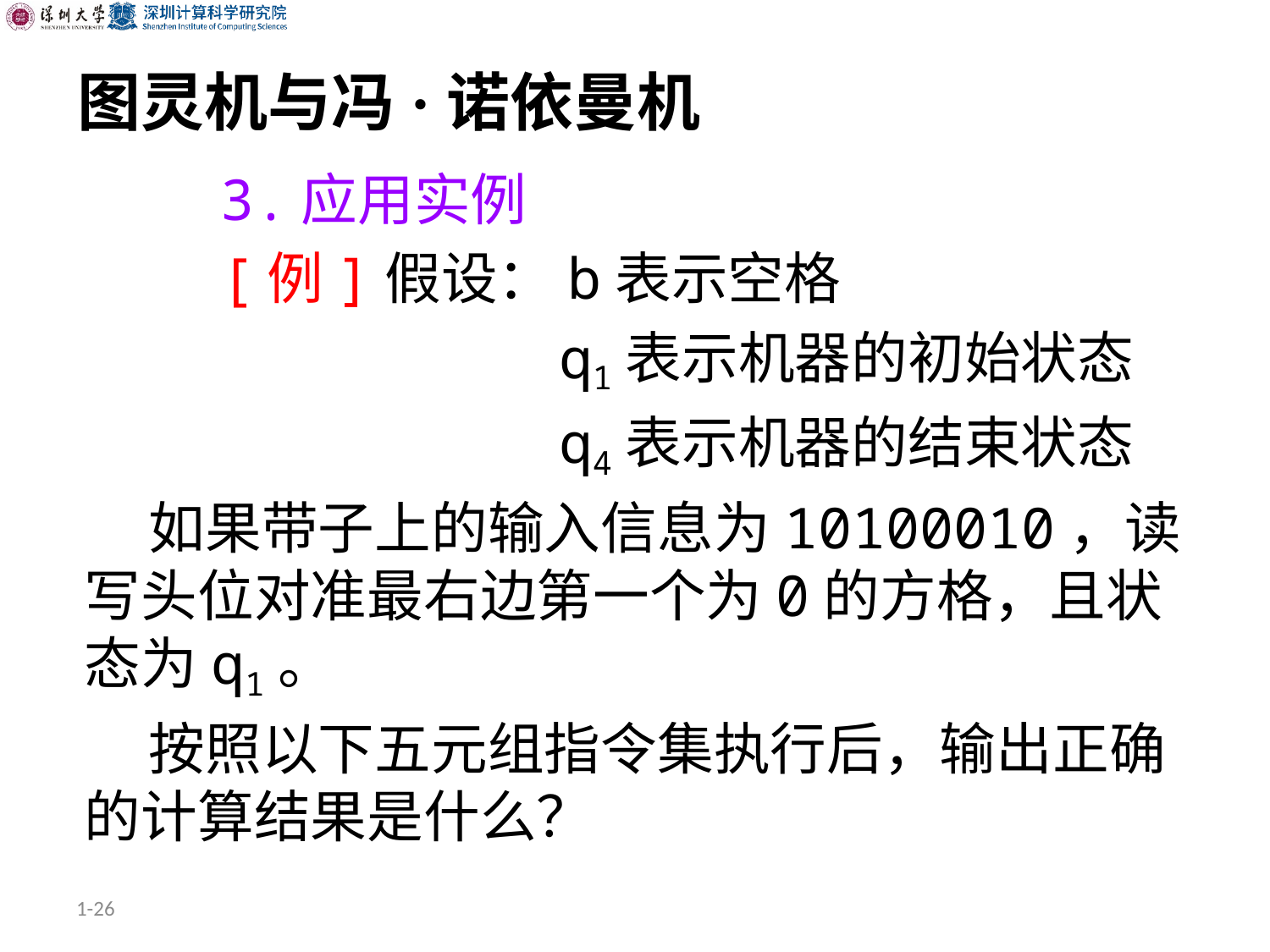

# 图灵机与冯·诺依曼机
    3.应用实例
    [例]假设：b表示空格
              q1表示机器的初始状态
              q4表示机器的结束状态
    如果带子上的输入信息为10100010，读写头位对准最右边第一个为0的方格，且状态为q1。
    按照以下五元组指令集执行后，输出正确的计算结果是什么？
1-26